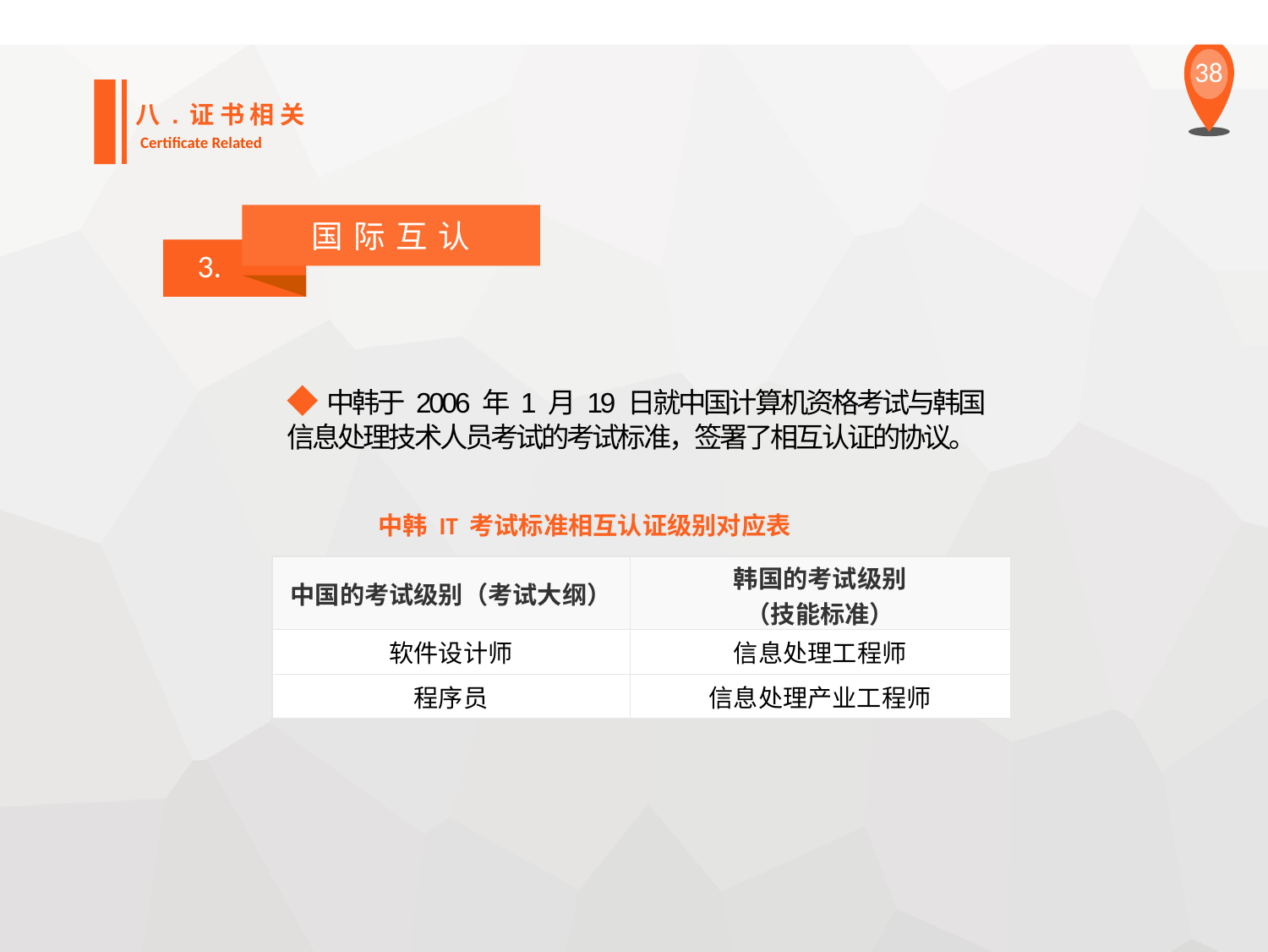

38

八.证书相关
Certificate Related
国际互认
   3.

◆中韩于 2006 年 1 月 19 日就中国计算机资格考试与韩国信息处理技术人员考试的考试标准，签署了相互认证的协议。
中韩 IT 考试标准相互认证级别对应表
| 中国的考试级别（考试大纲） | 韩国的考试级别 （技能标准） |
| --- | --- |
| 软件设计师 | 信息处理工程师 |
| 程序员 | 信息处理产业工程师 |